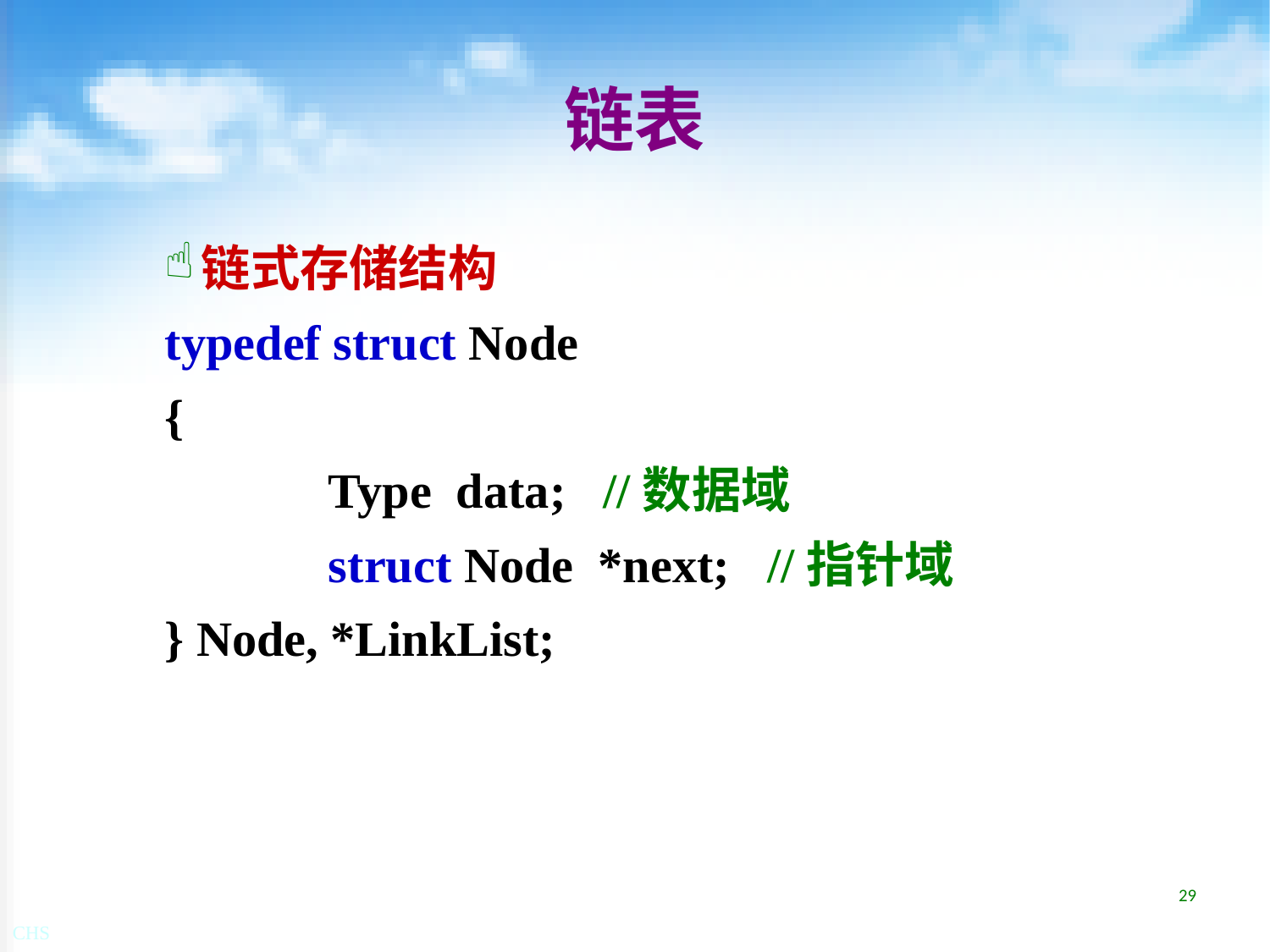

# 链表
链式存储结构
typedef struct Node
{
		Type  data;   //数据域
		struct Node  *next;   //指针域
} Node, *LinkList;
29